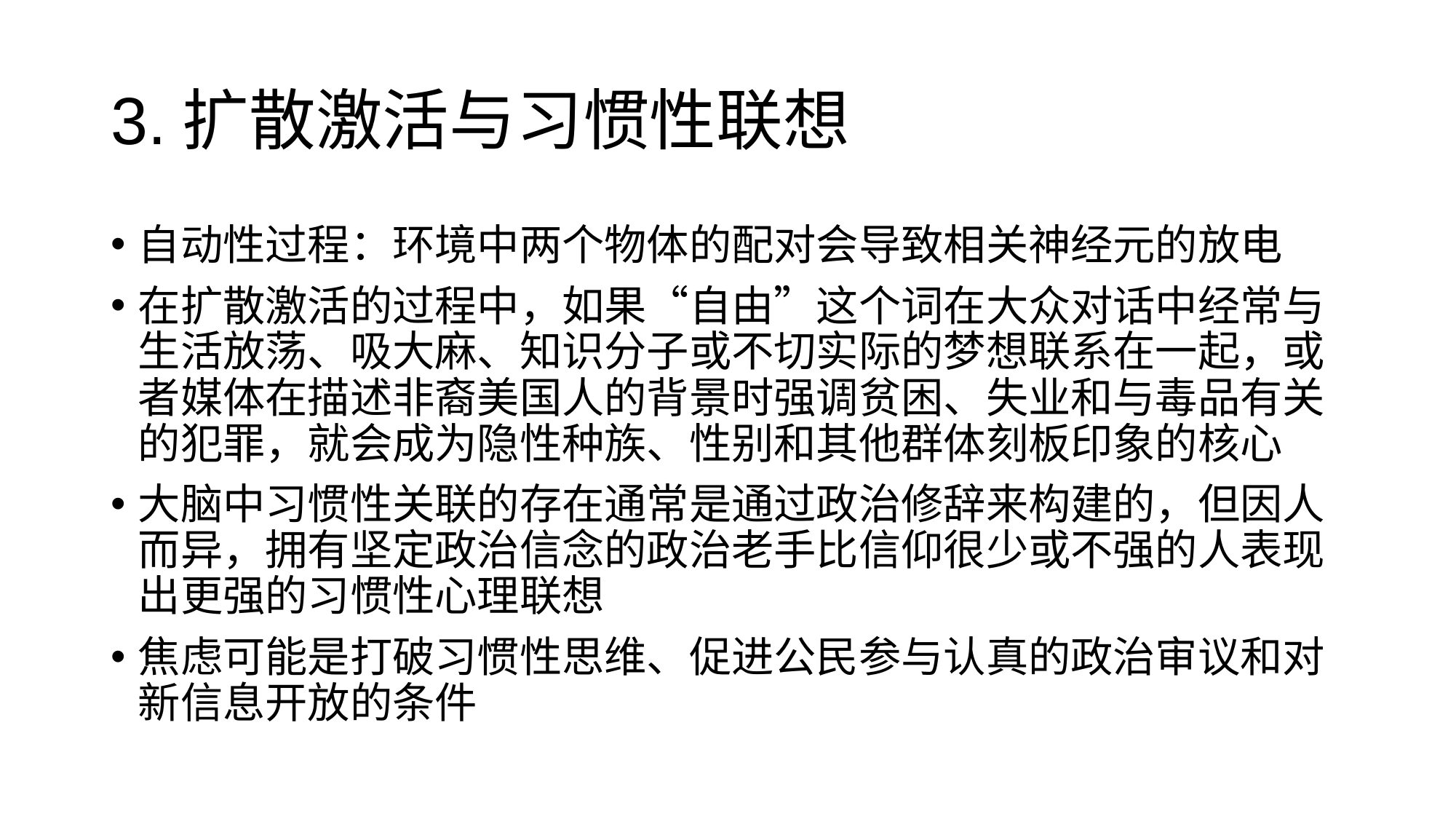

# 3.扩散激活与习惯性联想
自动性过程：环境中两个物体的配对会导致相关神经元的放电
在扩散激活的过程中，如果“自由”这个词在大众对话中经常与生活放荡、吸大麻、知识分子或不切实际的梦想联系在一起，或者媒体在描述非裔美国人的背景时强调贫困、失业和与毒品有关的犯罪，就会成为隐性种族、性别和其他群体刻板印象的核心
大脑中习惯性关联的存在通常是通过政治修辞来构建的，但因人而异，拥有坚定政治信念的政治老手比信仰很少或不强的人表现出更强的习惯性心理联想
焦虑可能是打破习惯性思维、促进公民参与认真的政治审议和对新信息开放的条件